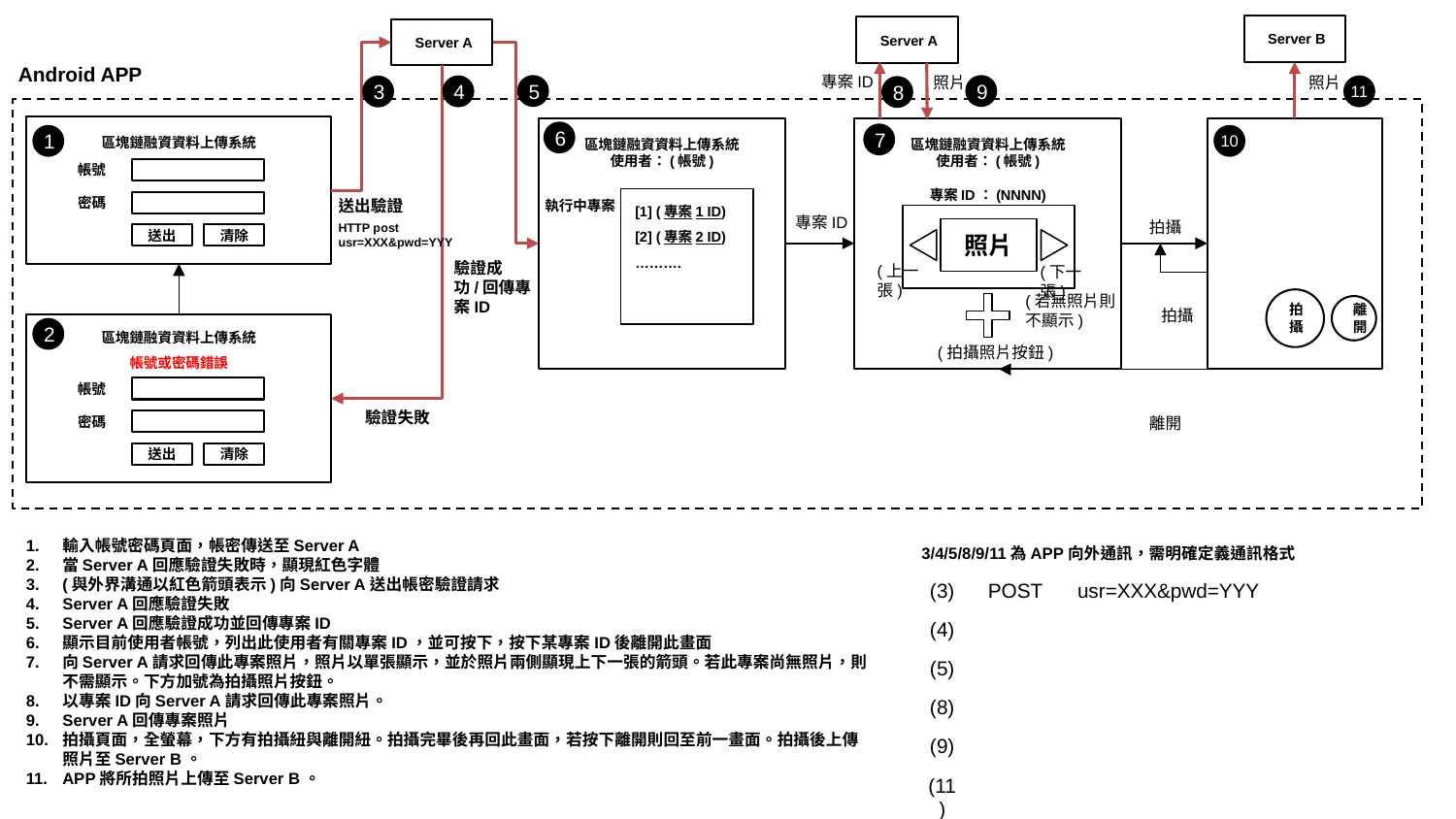

#
 Server B
 Server A
 Server A
Android APP
專案ID
照片
照片
5
9
4
11
3
8

區塊鏈融資資料上傳系統
帳號

密碼

送出
清除
區塊鏈融資資料上傳系統
使用者：(帳號)
區塊鏈融資資料上傳系統
使用者：(帳號)

專案ID：(NNNN)

6
7
1
10

[1] (專案1 ID)
[2] (專案2 ID)
……….
送出驗證
執行中專案
專案ID

拍攝
HTTP post usr=XXX&pwd=YYY
照片

驗證成功/回傳專案ID
(上一張)
(下一張)
(若無照片則不顯示)

拍攝
離開
拍攝
區塊鏈融資資料上傳系統
帳號或密碼錯誤

帳號

密碼

送出
清除
2
(拍攝照片按鈕)
驗證失敗
離開
輸入帳號密碼頁面，帳密傳送至Server A
當Server A回應驗證失敗時，顯現紅色字體
(與外界溝通以紅色箭頭表示)向Server A送出帳密驗證請求
Server A回應驗證失敗
Server A回應驗證成功並回傳專案ID
顯示目前使用者帳號，列出此使用者有關專案ID，並可按下，按下某專案ID後離開此畫面
向Server A請求回傳此專案照片，照片以單張顯示，並於照片兩側顯現上下一張的箭頭。若此專案尚無照片，則不需顯示。下方加號為拍攝照片按鈕。
以專案ID向Server A請求回傳此專案照片。
Server A回傳專案照片
拍攝頁面，全螢幕，下方有拍攝紐與離開紐。拍攝完畢後再回此畫面，若按下離開則回至前一畫面。拍攝後上傳照片至Server B。
APP將所拍照片上傳至Server B。
3/4/5/8/9/11為APP向外通訊，需明確定義通訊格式
| (3) | POST | usr=XXX&pwd=YYY |
| --- | --- | --- |
| (4) |  |  |
| (5) |  |  |
| (8) |  |  |
| (9) |  |  |
| (11) |  |  |